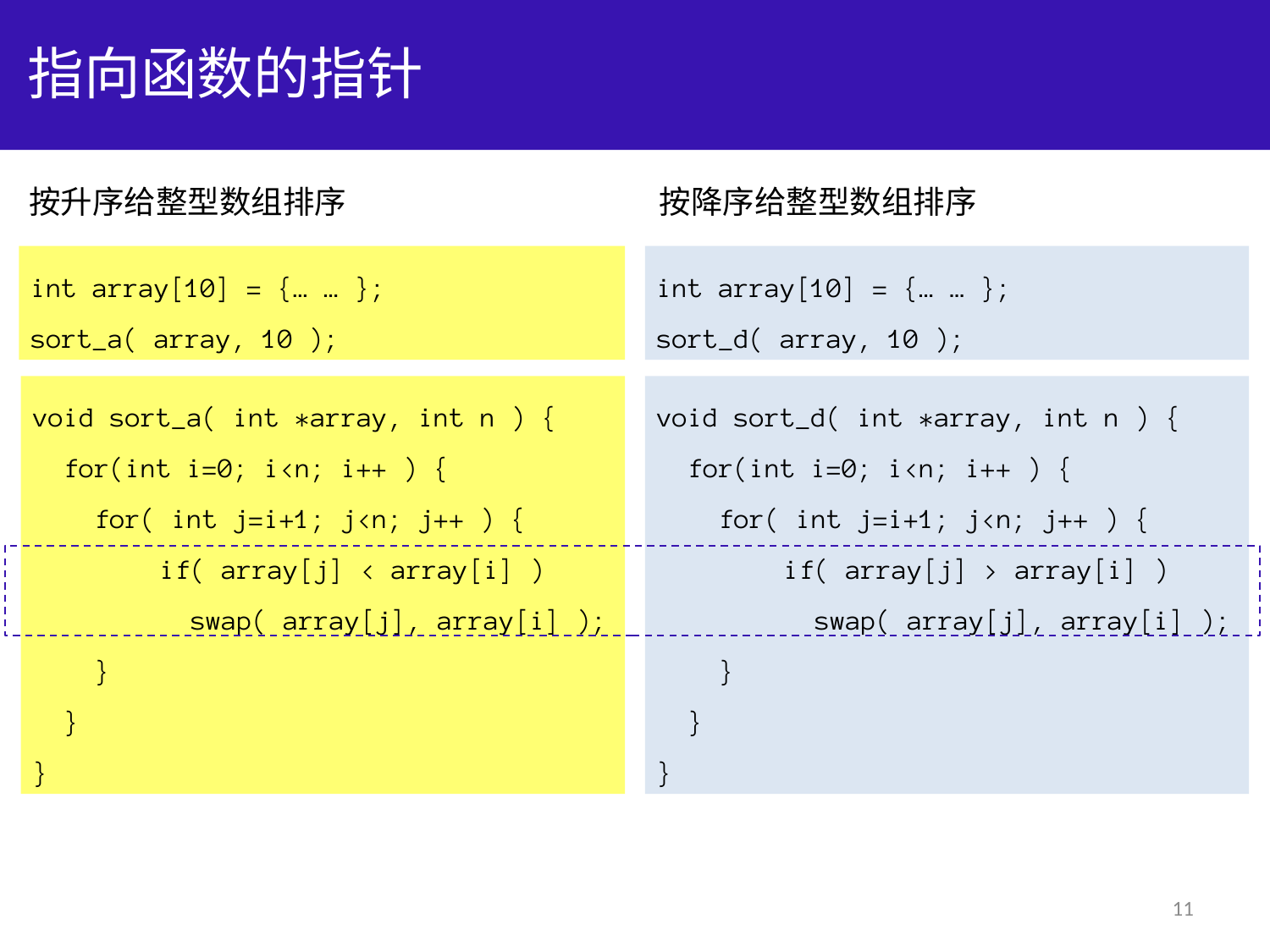

# 指向函数的指针
按升序给整型数组排序
按降序给整型数组排序
int array[10] = {… … };
sort_a( array, 10 );
int array[10] = {… … };
sort_d( array, 10 );
void sort_a( int *array, int n ) {
  for(int i=0; i<n; i++ ) {
    for( int j=i+1; j<n; j++ ) {
	if( array[j] < array[i] )
	  swap( array[j], array[i] );
    }
  }
}
void sort_d( int *array, int n ) {
  for(int i=0; i<n; i++ ) {
    for( int j=i+1; j<n; j++ ) {
	if( array[j] > array[i] )
	  swap( array[j], array[i] );
    }
  }
}

11